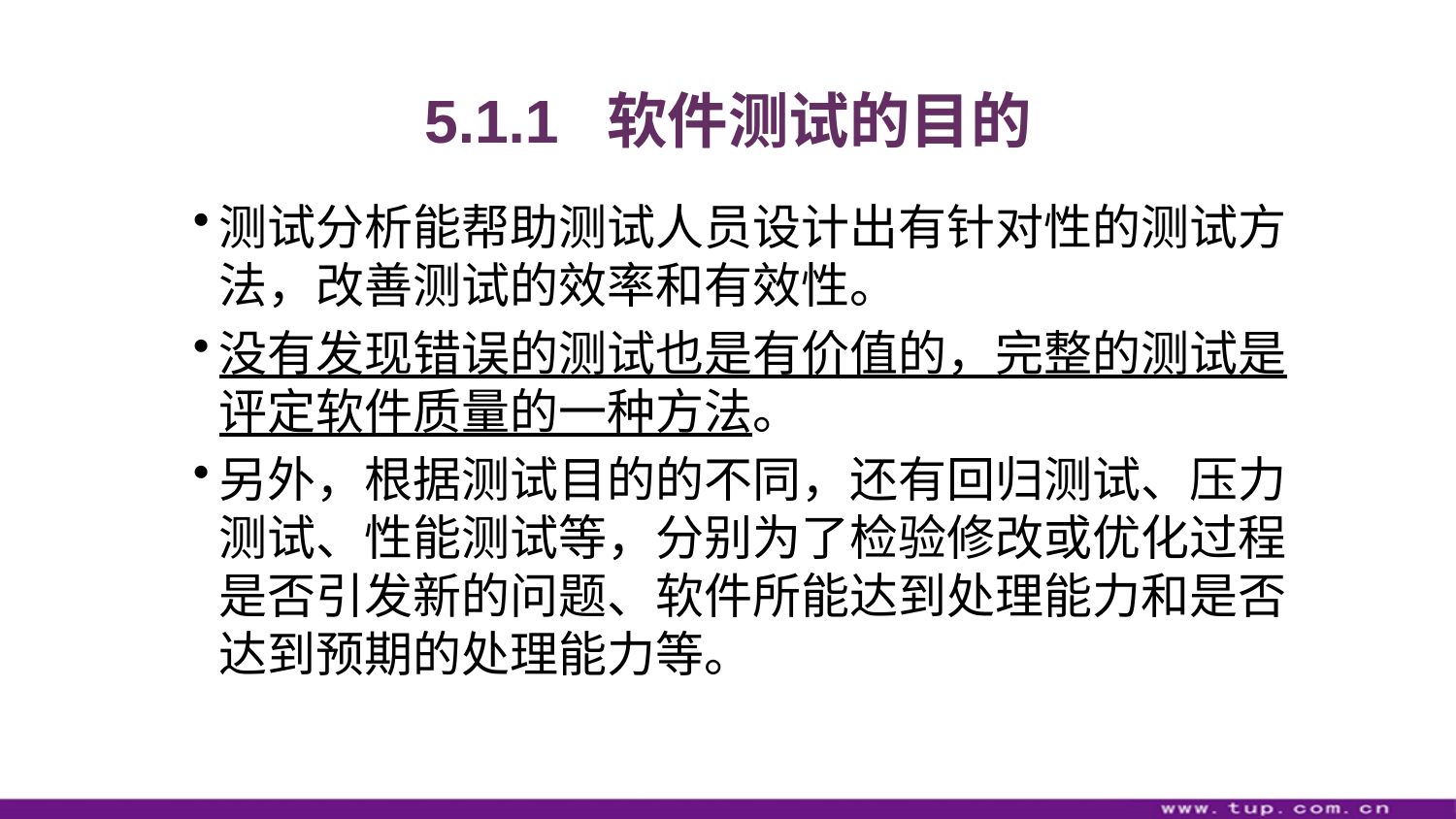

# 5.1.1  软件测试的目的
测试分析能帮助测试人员设计出有针对性的测试方法，改善测试的效率和有效性。
没有发现错误的测试也是有价值的，完整的测试是评定软件质量的一种方法。
另外，根据测试目的的不同，还有回归测试、压力测试、性能测试等，分别为了检验修改或优化过程是否引发新的问题、软件所能达到处理能力和是否达到预期的处理能力等。